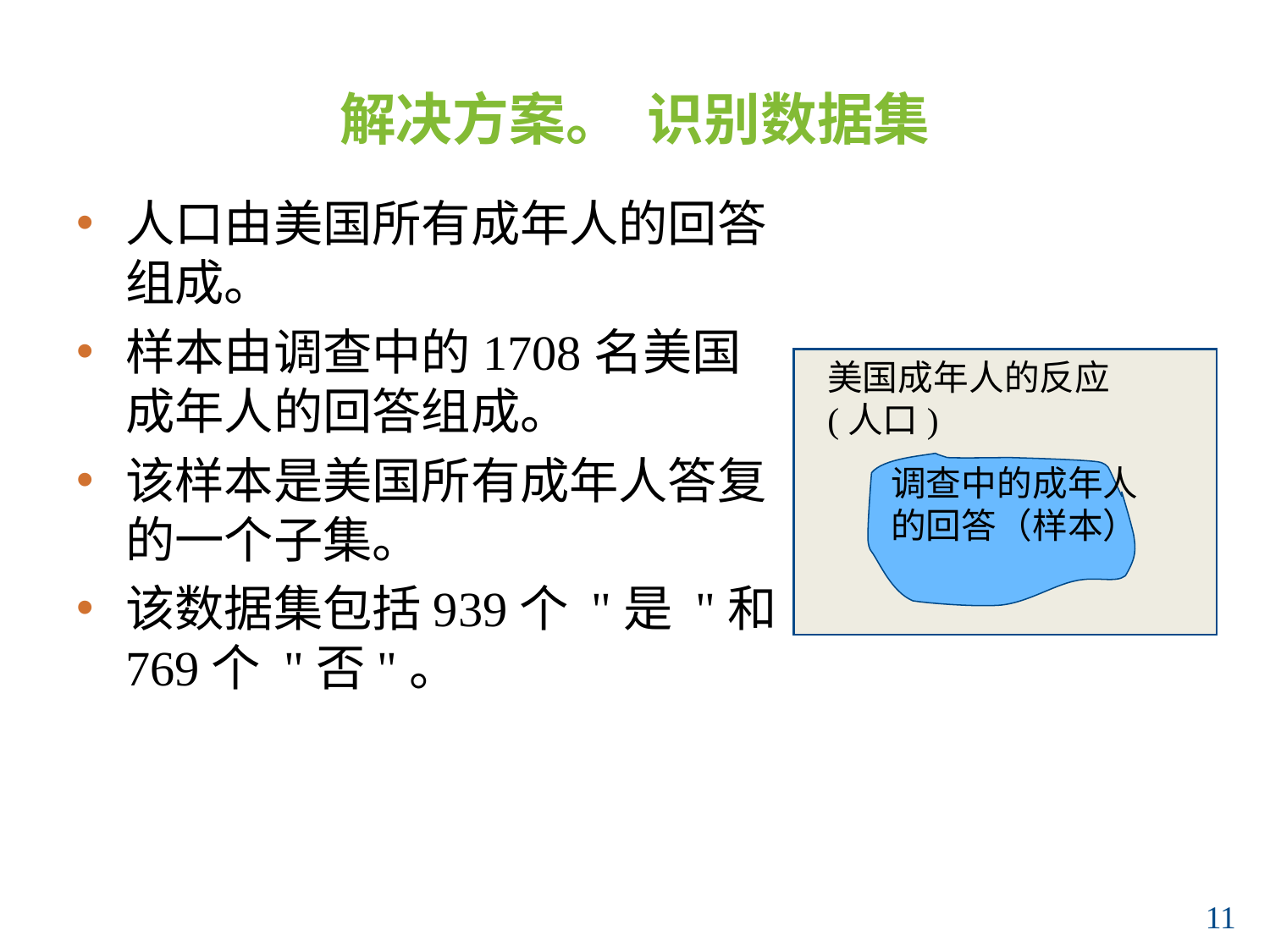

# 解决方案。  识别数据集
人口由美国所有成年人的回答组成。
样本由调查中的1708名美国成年人的回答组成。
该样本是美国所有成年人答复的一个子集。
该数据集包括939个 "是 "和769个 "否"。

美国成年人的反应(人口)

调查中的成年人的回答（样本）
11